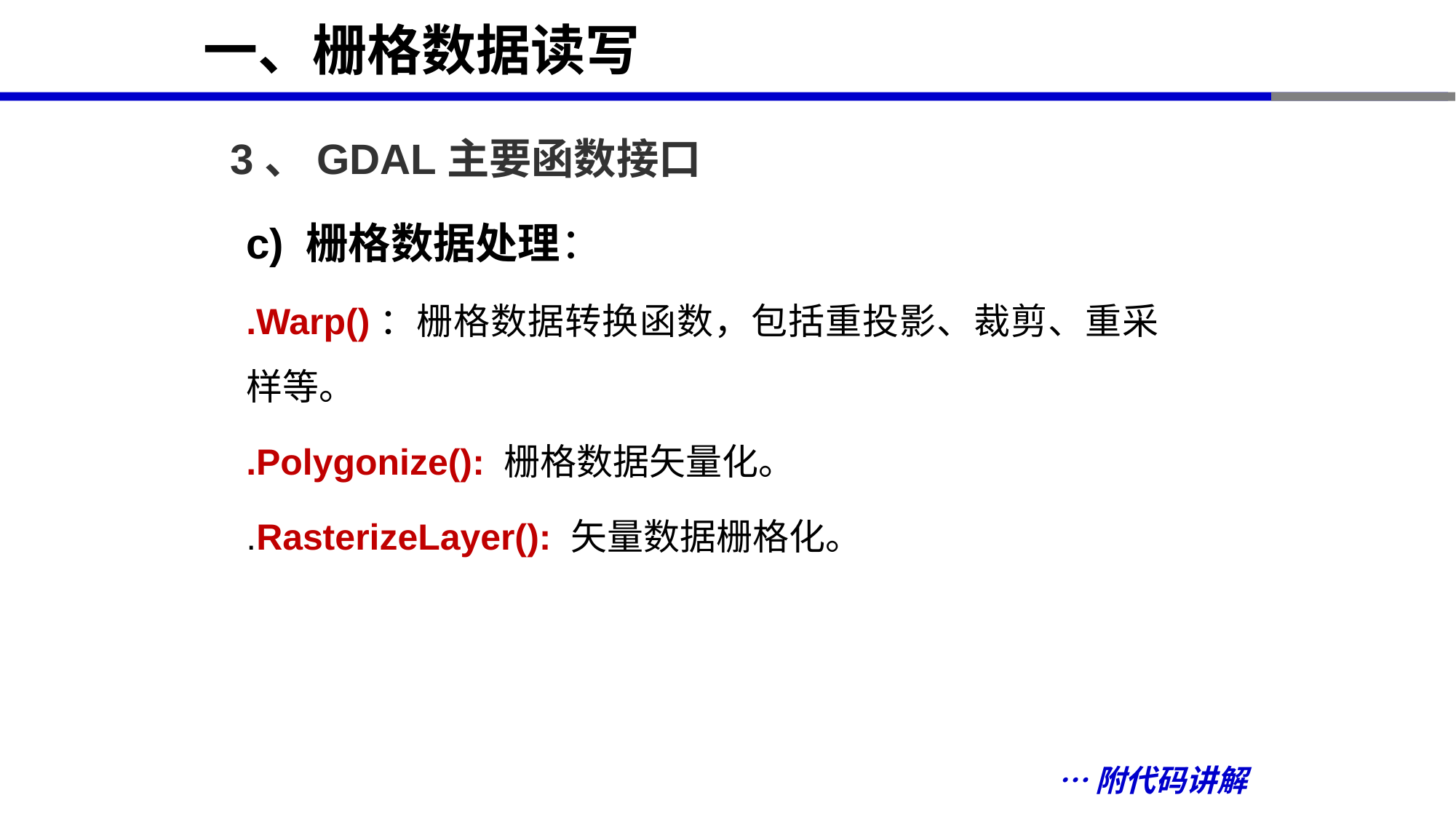

# 一、栅格数据读写
3、GDAL主要函数接口
c) 栅格数据处理：
.Warp()：栅格数据转换函数，包括重投影、裁剪、重采样等。
.Polygonize(): 栅格数据矢量化。
.RasterizeLayer(): 矢量数据栅格化。
…附代码讲解